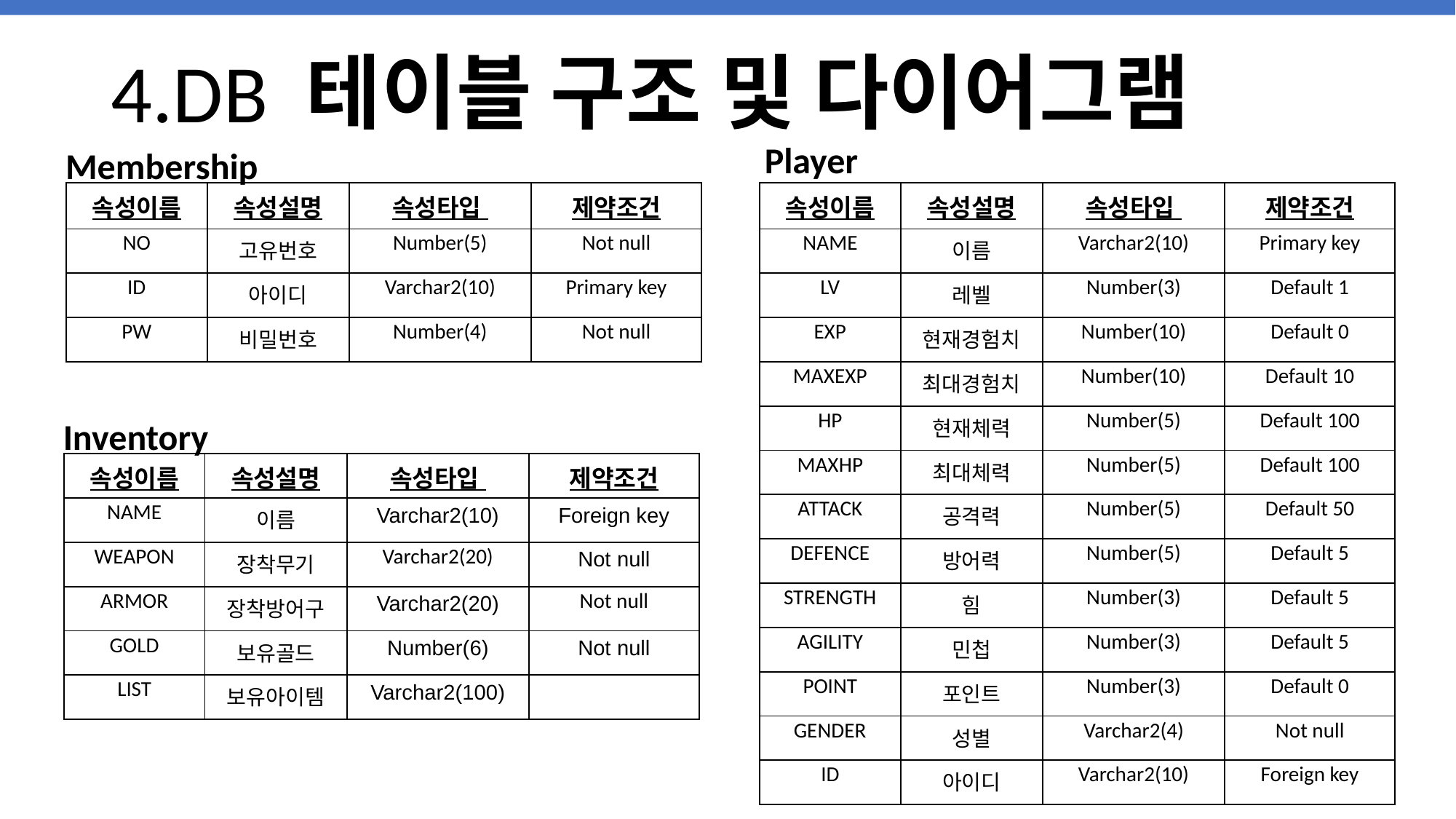

4.DB 테이블 구조 및 다이어그램
Player
Membership
| 속성이름 | 속성설명 | 속성타입 | 제약조건 |
| --- | --- | --- | --- |
| NO | 고유번호 | Number(5) | Not null |
| ID | 아이디 | Varchar2(10) | Primary key |
| PW | 비밀번호 | Number(4) | Not null |
| 속성이름 | 속성설명 | 속성타입 | 제약조건 |
| --- | --- | --- | --- |
| NAME | 이름 | Varchar2(10) | Primary key |
| LV | 레벨 | Number(3) | Default 1 |
| EXP | 현재경험치 | Number(10) | Default 0 |
| MAXEXP | 최대경험치 | Number(10) | Default 10 |
| HP | 현재체력 | Number(5) | Default 100 |
| MAXHP | 최대체력 | Number(5) | Default 100 |
| ATTACK | 공격력 | Number(5) | Default 50 |
| DEFENCE | 방어력 | Number(5) | Default 5 |
| STRENGTH | 힘 | Number(3) | Default 5 |
| AGILITY | 민첩 | Number(3) | Default 5 |
| POINT | 포인트 | Number(3) | Default 0 |
| GENDER | 성별 | Varchar2(4) | Not null |
| ID | 아이디 | Varchar2(10) | Foreign key |
Inventory
| 속성이름 | 속성설명 | 속성타입 | 제약조건 |
| --- | --- | --- | --- |
| NAME | 이름 | Varchar2(10) | Foreign key |
| WEAPON | 장착무기 | Varchar2(20) | Not null |
| ARMOR | 장착방어구 | Varchar2(20) | Not null |
| GOLD | 보유골드 | Number(6) | Not null |
| LIST | 보유아이템 | Varchar2(100) |  |